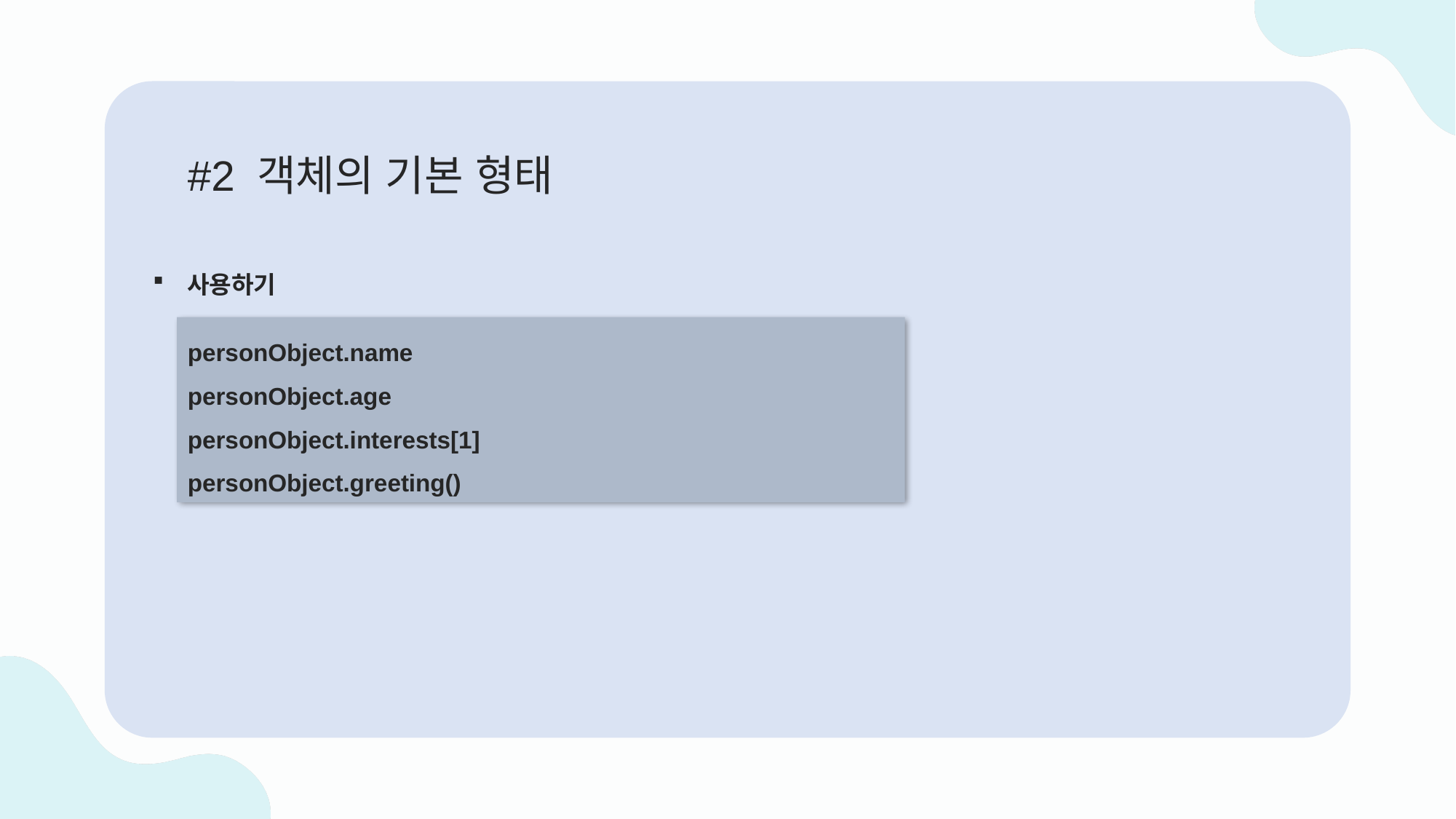

#2 객체의 기본 형태
사용하기
personObject.name
personObject.age
personObject.interests[1]
personObject.greeting()